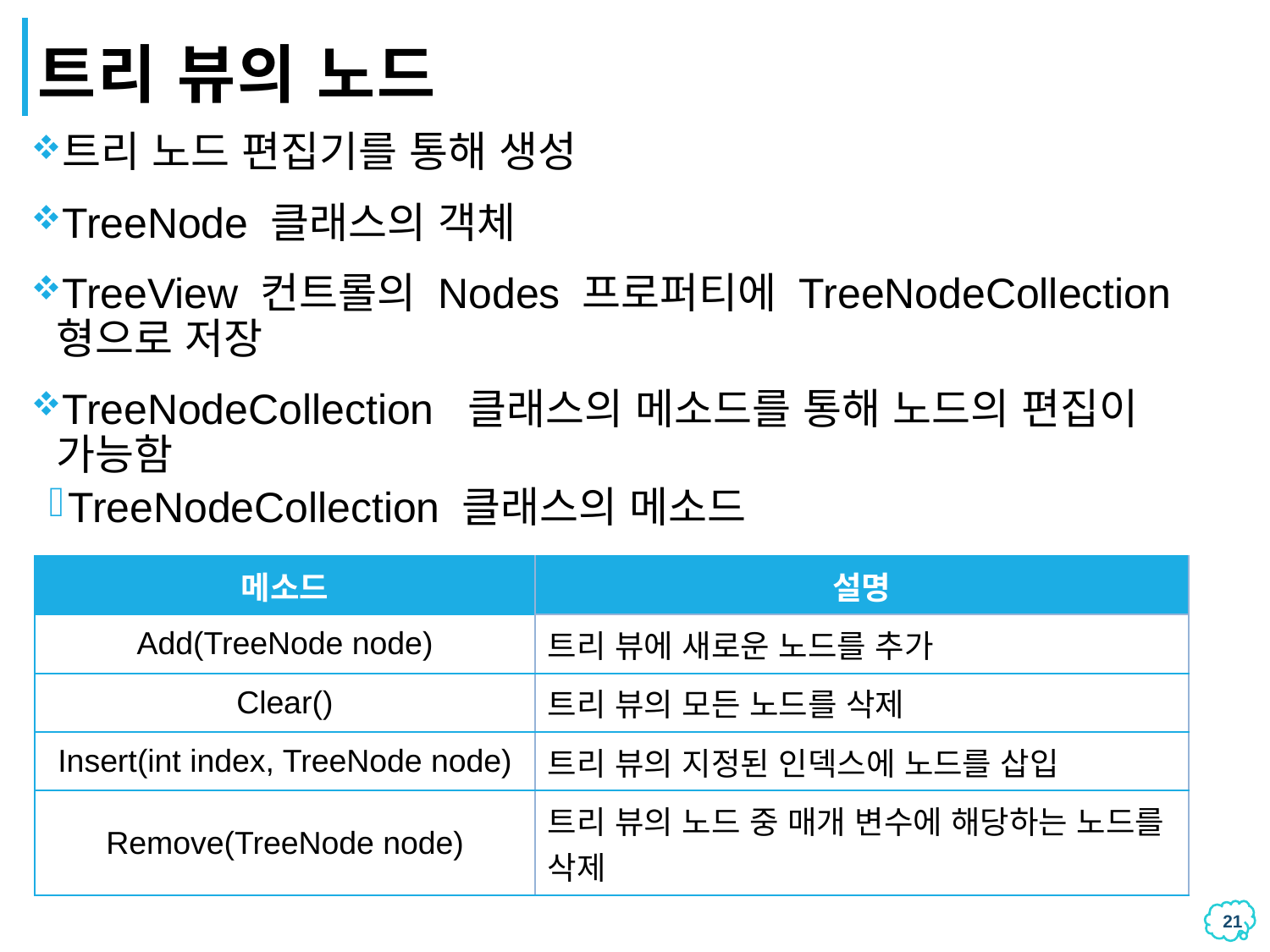

# 트리 뷰의 노드
트리 노드 편집기를 통해 생성
TreeNode 클래스의 객체
TreeView 컨트롤의 Nodes 프로퍼티에 TreeNodeCollection 형으로 저장
TreeNodeCollection  클래스의 메소드를 통해 노드의 편집이 가능함
TreeNodeCollection 클래스의 메소드

| 메소드 | 설명 |
| --- | --- |
| Add(TreeNode node) | 트리 뷰에 새로운 노드를 추가 |
| Clear() | 트리 뷰의 모든 노드를 삭제 |
| Insert(int index, TreeNode node) | 트리 뷰의 지정된 인덱스에 노드를 삽입 |
| Remove(TreeNode node) | 트리 뷰의 노드 중 매개 변수에 해당하는 노드를 삭제 |
21